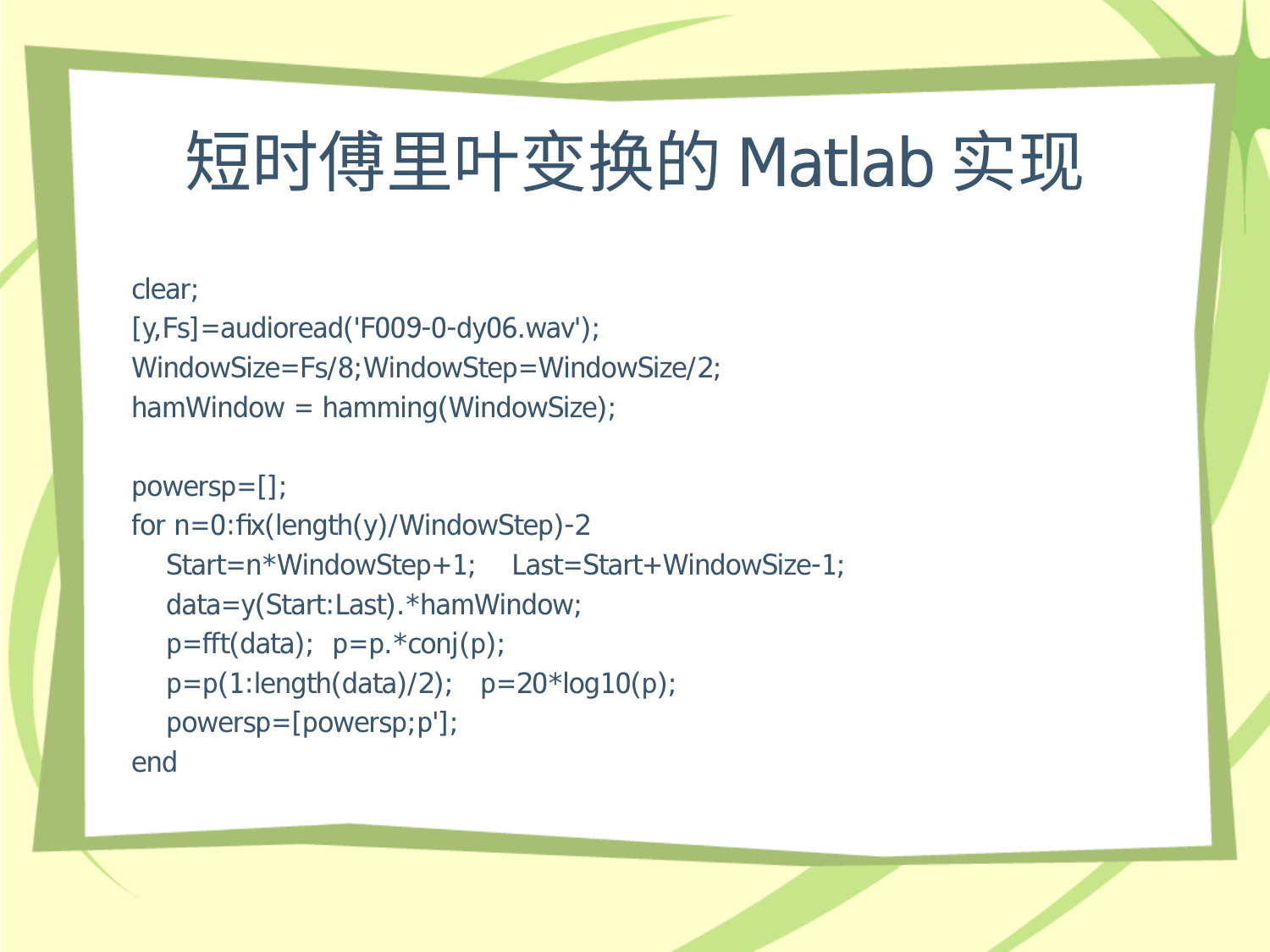

# 短时傅里叶变换的Matlab实现
clear;
[y,Fs]=audioread('F009-0-dy06.wav');
WindowSize=Fs/8;WindowStep=WindowSize/2;
hamWindow = hamming(WindowSize);

powersp=[];
for n=0:fix(length(y)/WindowStep)-2
    Start=n*WindowStep+1;    Last=Start+WindowSize-1;
    data=y(Start:Last).*hamWindow;
    p=fft(data);  p=p.*conj(p);
    p=p(1:length(data)/2);   p=20*log10(p);
    powersp=[powersp;p'];
end